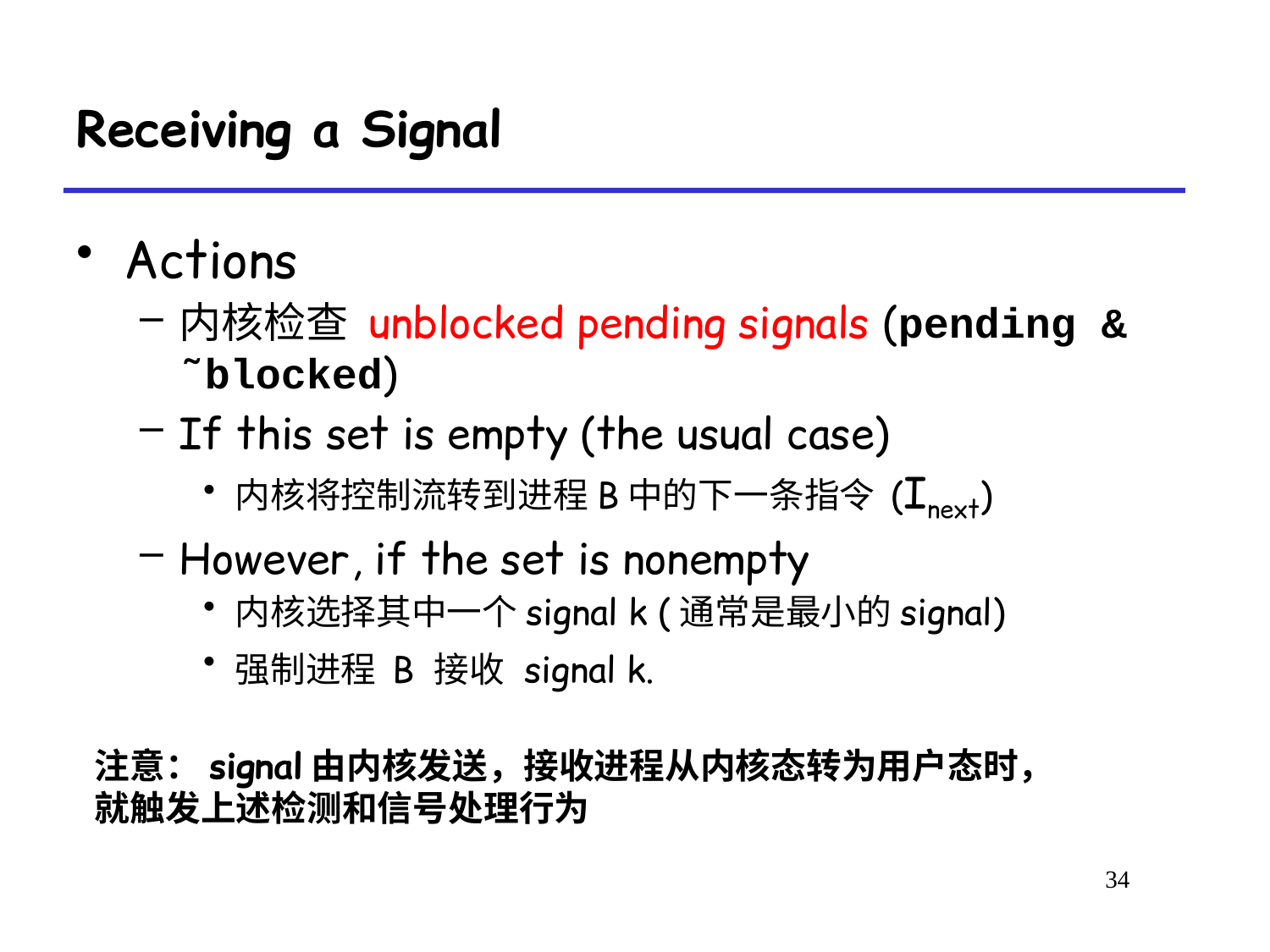

# Receiving a Signal
Actions
内核检查 unblocked pending signals (pending & ˜blocked)
If this set is empty (the usual case)
内核将控制流转到进程B中的下一条指令 (Inext)
However, if the set is nonempty
内核选择其中一个signal k (通常是最小的signal)
强制进程 B 接收 signal k.
注意：signal由内核发送，接收进程从内核态转为用户态时，就触发上述检测和信号处理行为
34